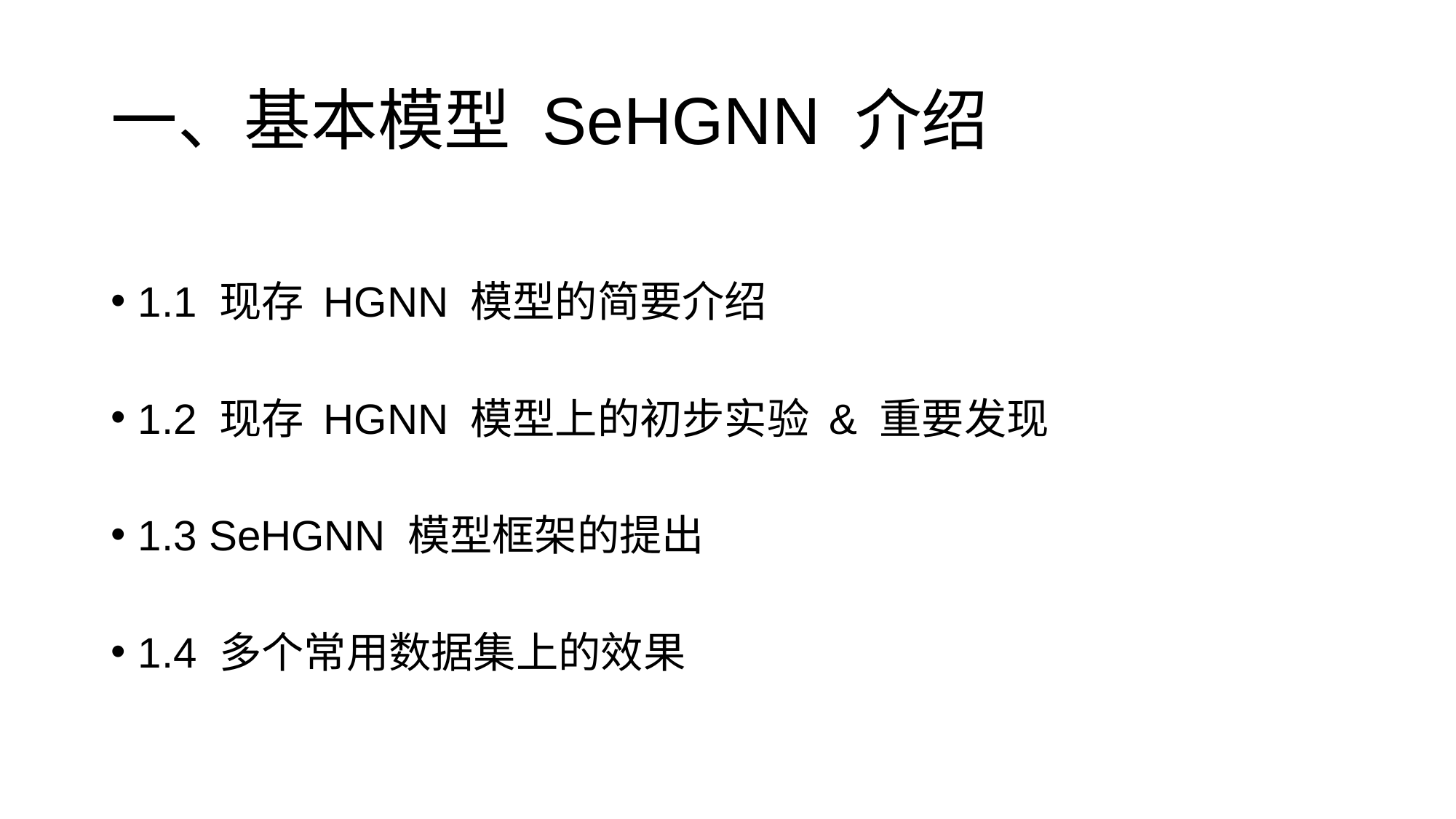

# 一、基本模型 SeHGNN 介绍
1.1 现存 HGNN 模型的简要介绍
1.2 现存 HGNN 模型上的初步实验 & 重要发现
1.3 SeHGNN 模型框架的提出
1.4 多个常用数据集上的效果